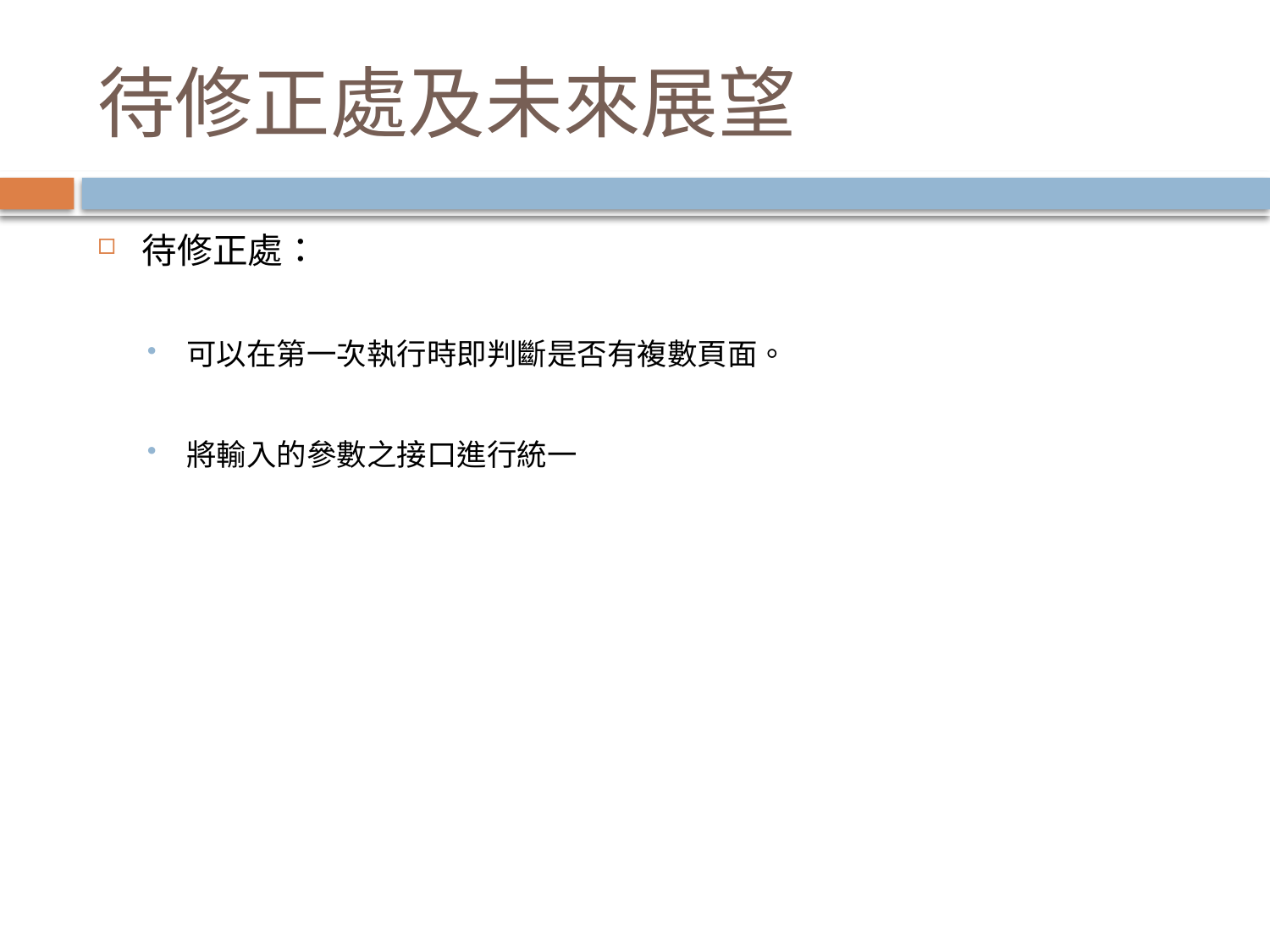

# 待修正處及未來展望
待修正處：

可以在第一次執行時即判斷是否有複數頁面。

將輸入的參數之接口進行統一